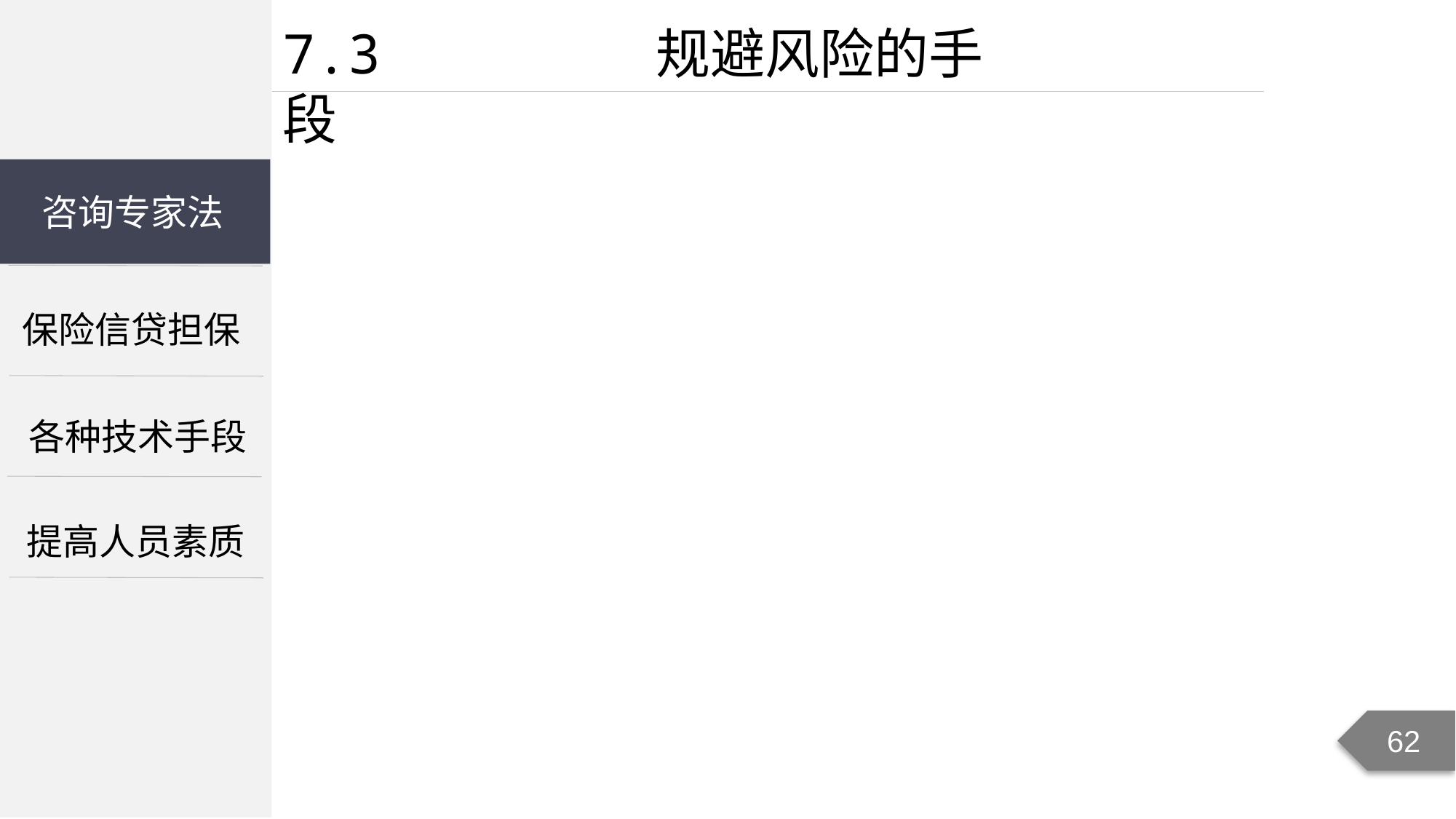

7.3        规避风险的手段
咨询专家法
保险信贷担保
各种技术手段

提高人员素质
62